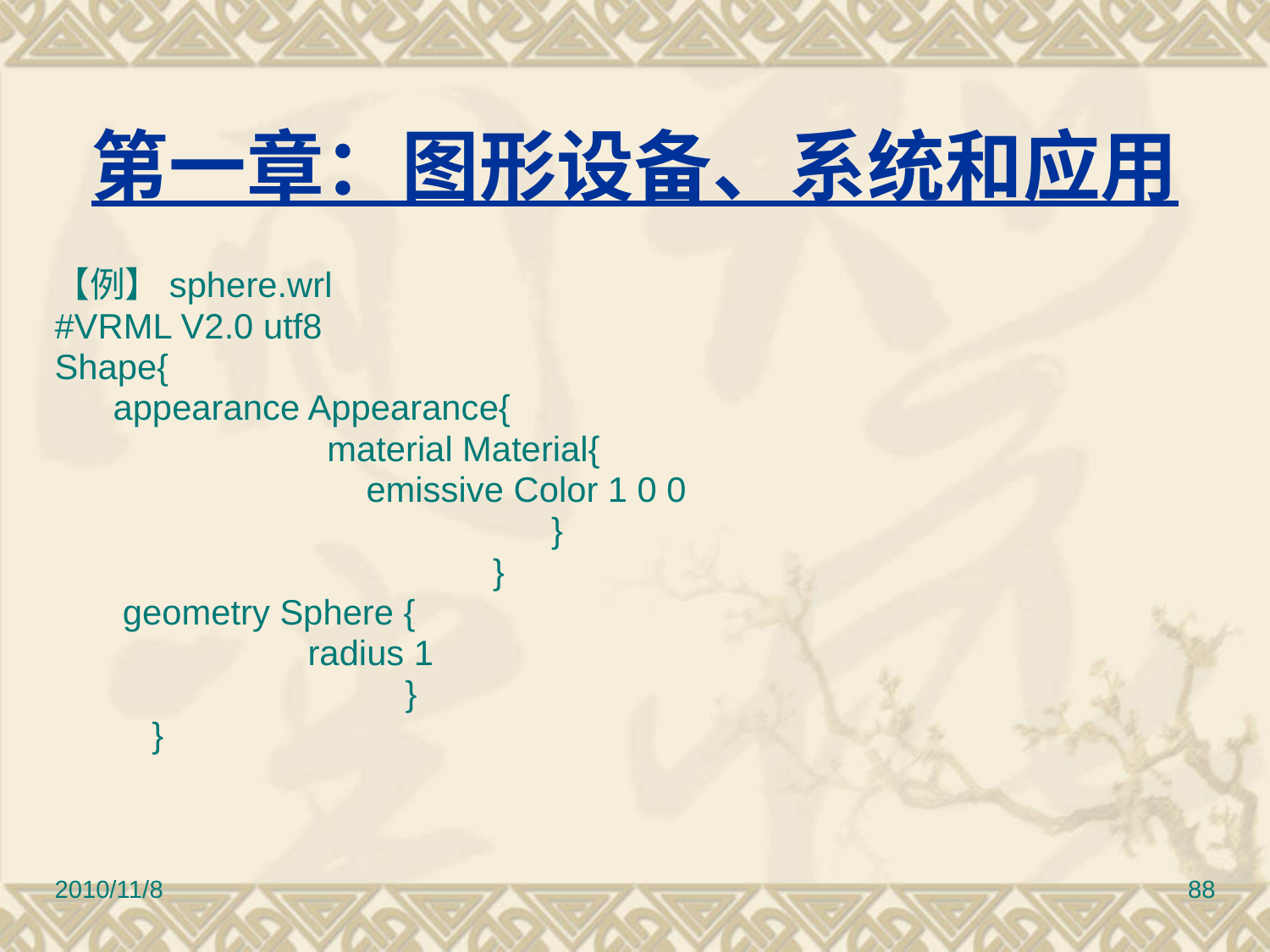

# 第一章：图形设备、系统和应用
【例】sphere.wrl
#VRML V2.0 utf8
Shape{
      appearance Appearance{
                            material Material{
                                emissive Color 1 0 0
                                                   }
                                             }
       geometry Sphere {
                          radius 1
                                    }
          }
2010/11/8
88